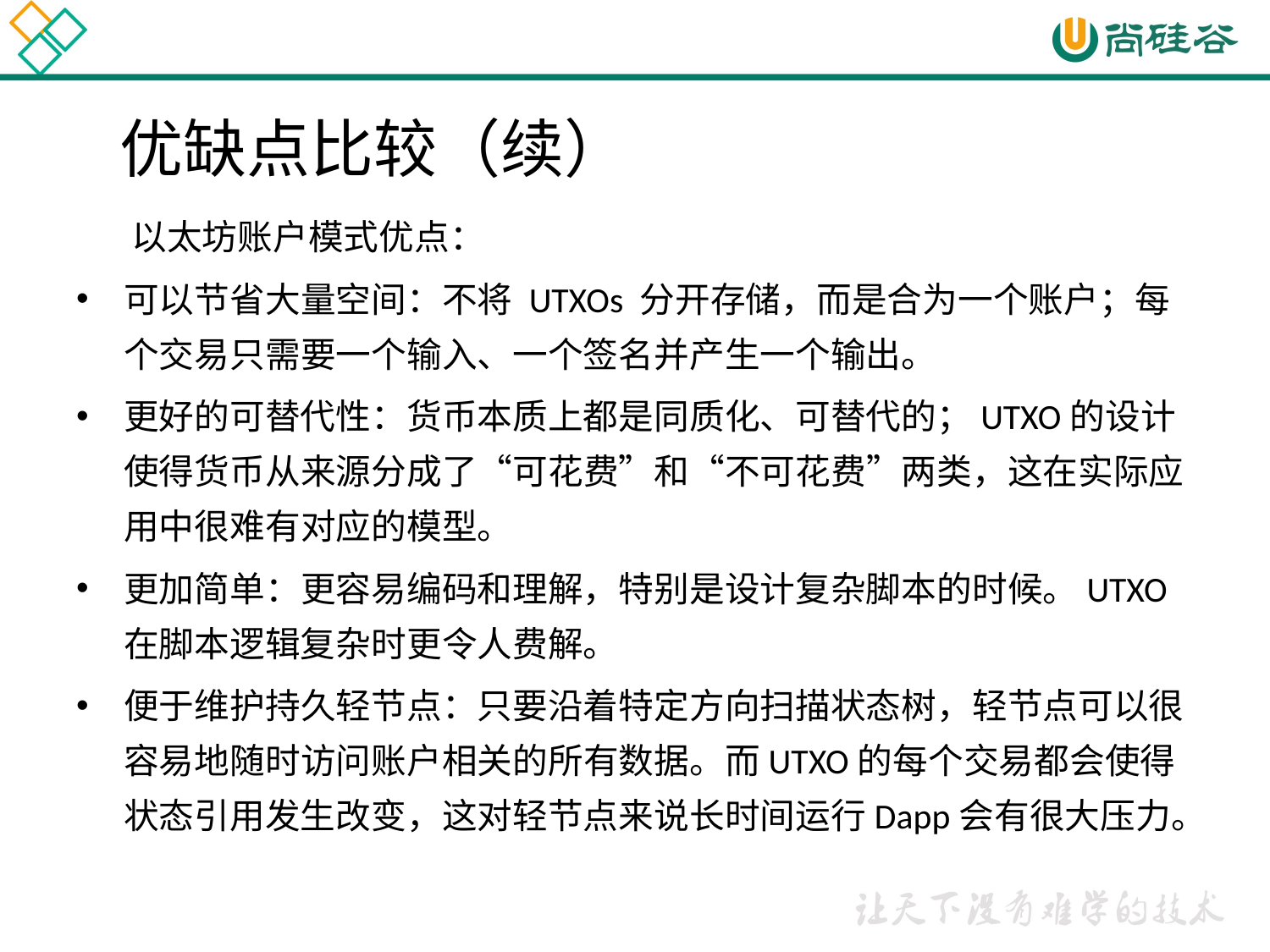

# 优缺点比较（续）
      以太坊账户模式优点：
可以节省大量空间：不将 UTXOs 分开存储，而是合为一个账户；每个交易只需要一个输入、一个签名并产生一个输出。
更好的可替代性：货币本质上都是同质化、可替代的；UTXO的设计使得货币从来源分成了“可花费”和“不可花费”两类，这在实际应用中很难有对应的模型。
更加简单：更容易编码和理解，特别是设计复杂脚本的时候。UTXO在脚本逻辑复杂时更令人费解。
便于维护持久轻节点：只要沿着特定方向扫描状态树，轻节点可以很容易地随时访问账户相关的所有数据。而UTXO的每个交易都会使得状态引用发生改变，这对轻节点来说长时间运行Dapp会有很大压力。